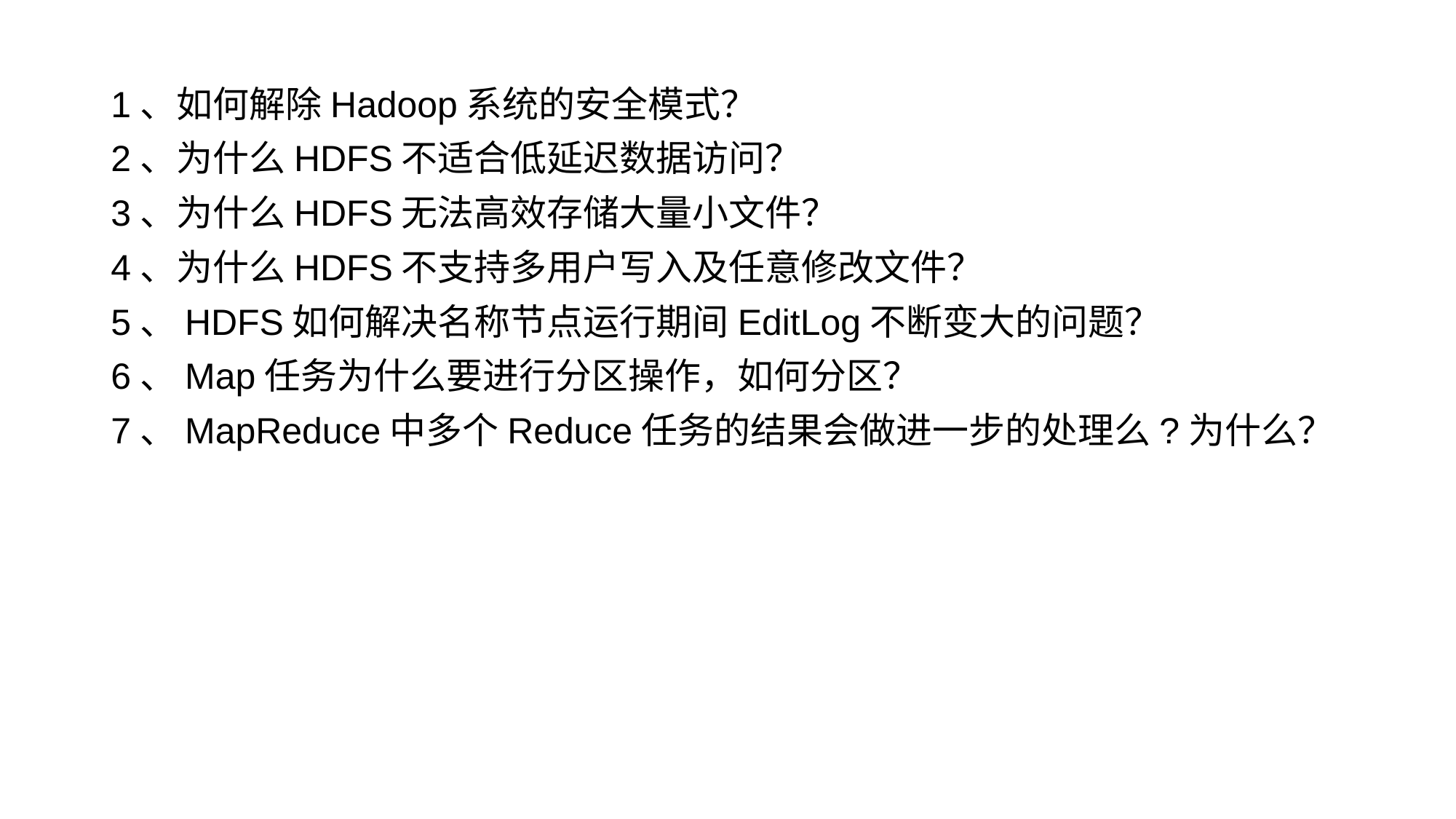

1、如何解除Hadoop系统的安全模式？
2、为什么HDFS不适合低延迟数据访问？
3、为什么HDFS无法高效存储大量小文件？
4、为什么HDFS不支持多用户写入及任意修改文件？
5、HDFS如何解决名称节点运行期间EditLog不断变大的问题？
6、Map任务为什么要进行分区操作，如何分区？
7、MapReduce中多个Reduce任务的结果会做进一步的处理么?为什么？